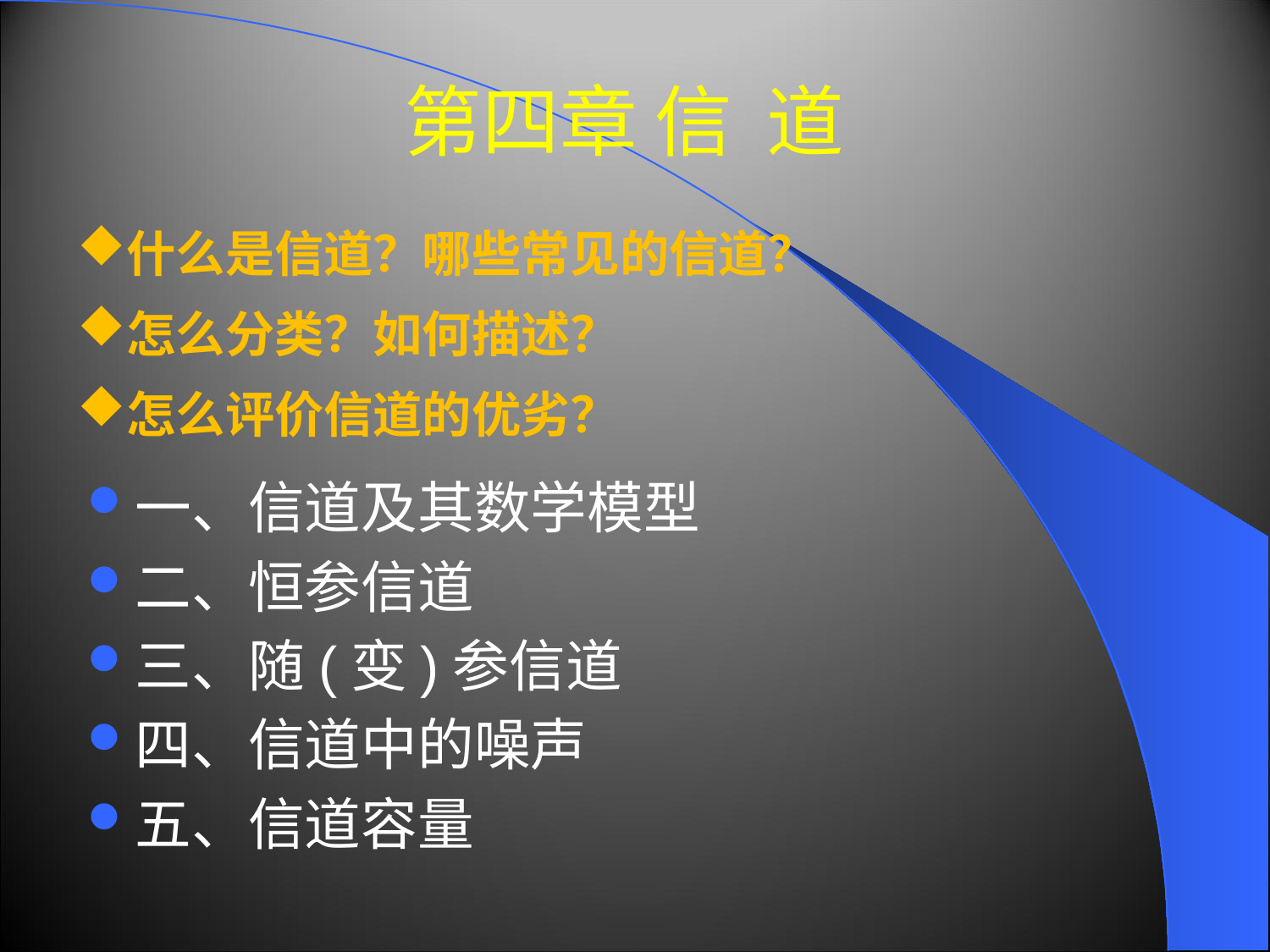

# 第四章 信  道
什么是信道？哪些常见的信道？
怎么分类？如何描述？
怎么评价信道的优劣？
一、信道及其数学模型
二、恒参信道
三、随(变)参信道
四、信道中的噪声
五、信道容量